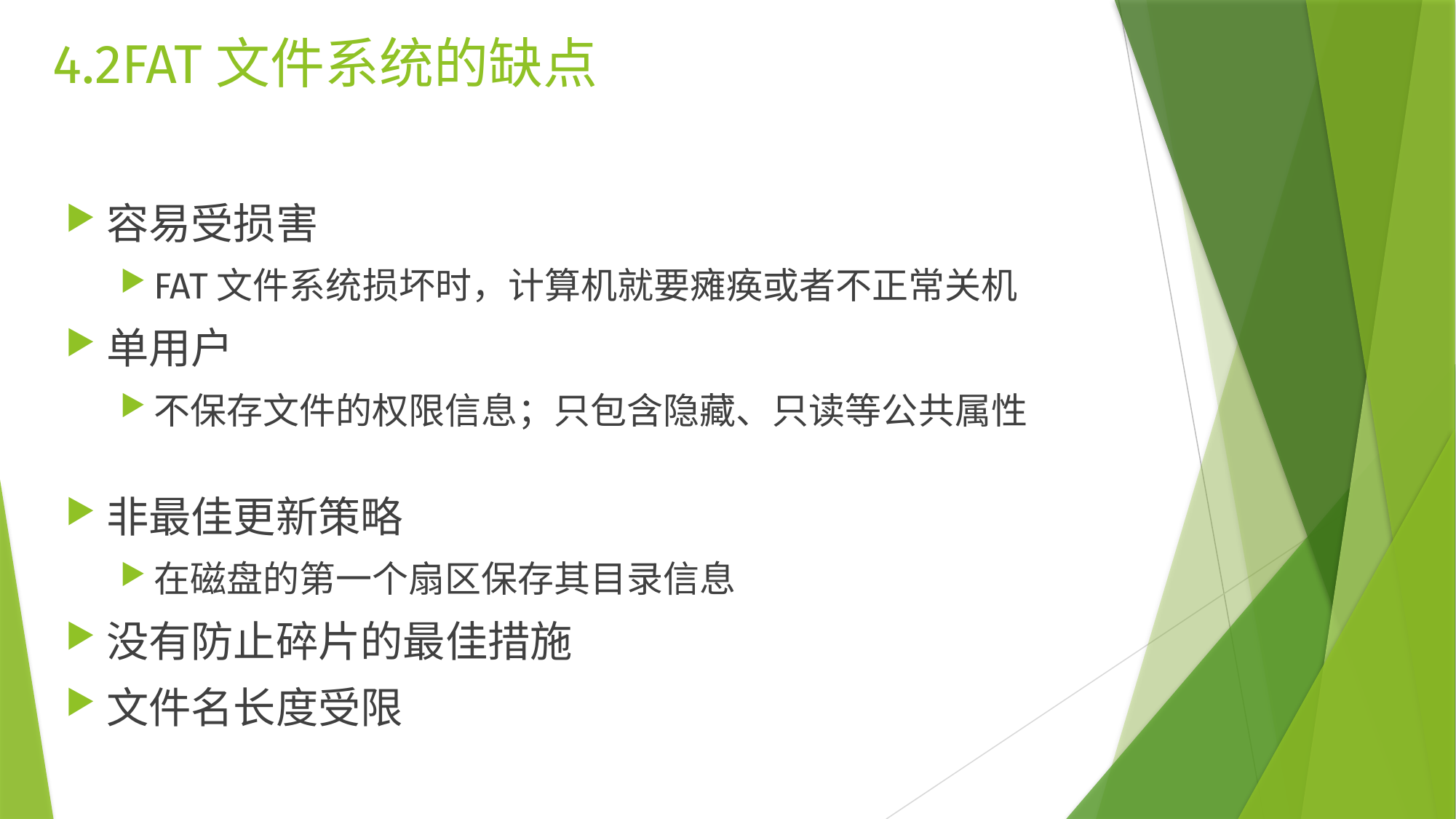

4.2FAT文件系统的缺点
容易受损害
FAT文件系统损坏时，计算机就要瘫痪或者不正常关机
单用户
不保存文件的权限信息；只包含隐藏、只读等公共属性
非最佳更新策略
在磁盘的第一个扇区保存其目录信息
没有防止碎片的最佳措施
文件名长度受限